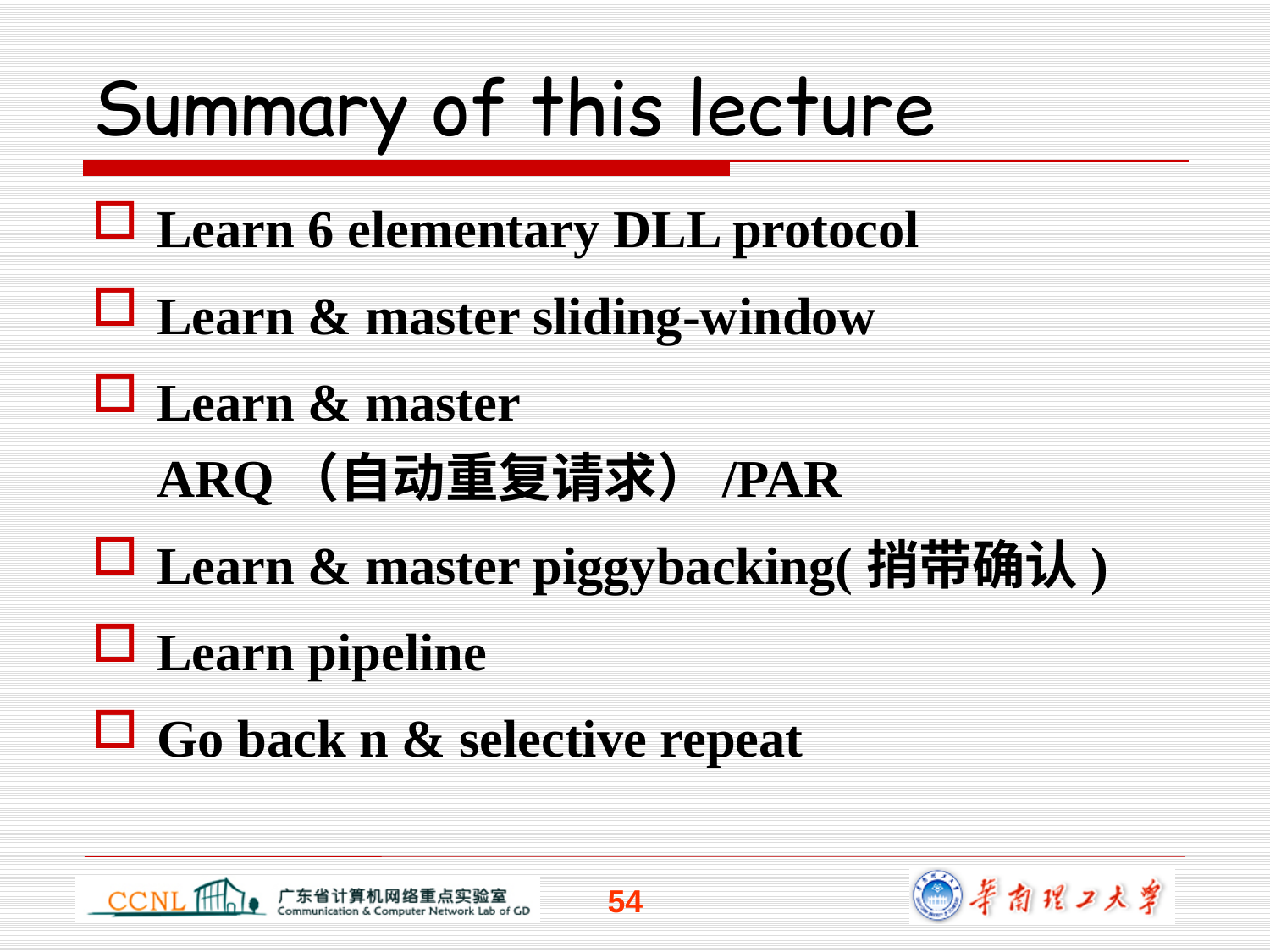

# Summary of this lecture
Learn 6 elementary DLL protocol
Learn & master sliding-window
Learn & master ARQ（自动重复请求）/PAR
Learn & master piggybacking(捎带确认)
Learn pipeline
Go back n & selective repeat